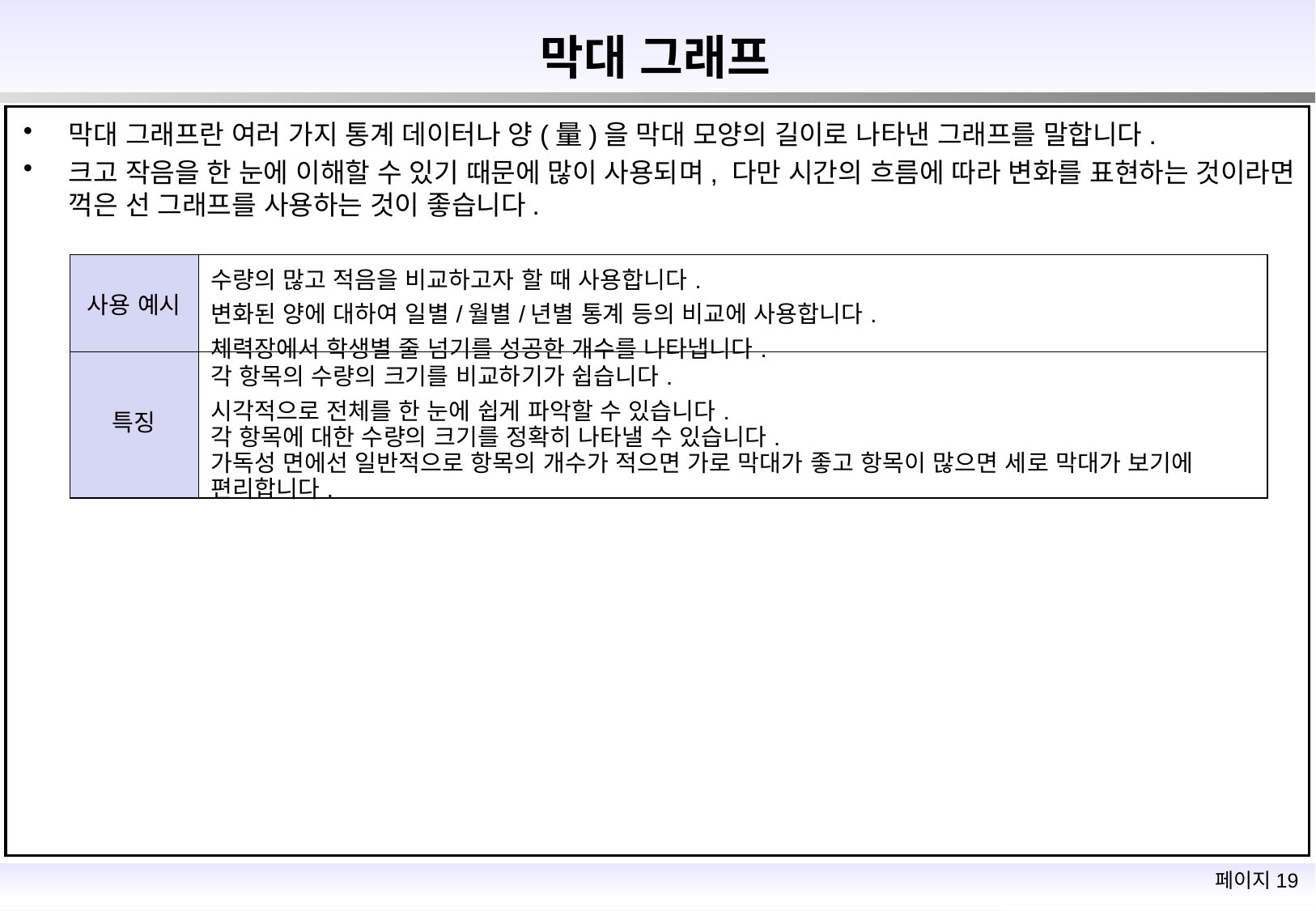

# 막대 그래프
막대 그래프란 여러 가지 통계 데이터나 양(量)을 막대 모양의 길이로 나타낸 그래프를 말합니다.
크고 작음을 한 눈에 이해할 수 있기 때문에 많이 사용되며, 다만 시간의 흐름에 따라 변화를 표현하는 것이라면 꺽은 선 그래프를 사용하는 것이 좋습니다.
| 사용 예시 | 수량의 많고 적음을 비교하고자 할 때 사용합니다. 변화된 양에 대하여 일별/월별/년별 통계 등의 비교에 사용합니다. 체력장에서 학생별 줄 넘기를 성공한 개수를 나타냅니다. |
| --- | --- |
| 특징 | 각 항목의 수량의 크기를 비교하기가 쉽습니다. 시각적으로 전체를 한 눈에 쉽게 파악할 수 있습니다. 각 항목에 대한 수량의 크기를 정확히 나타낼 수 있습니다. 가독성 면에선 일반적으로 항목의 개수가 적으면 가로 막대가 좋고 항목이 많으면 세로 막대가 보기에 편리합니다. |